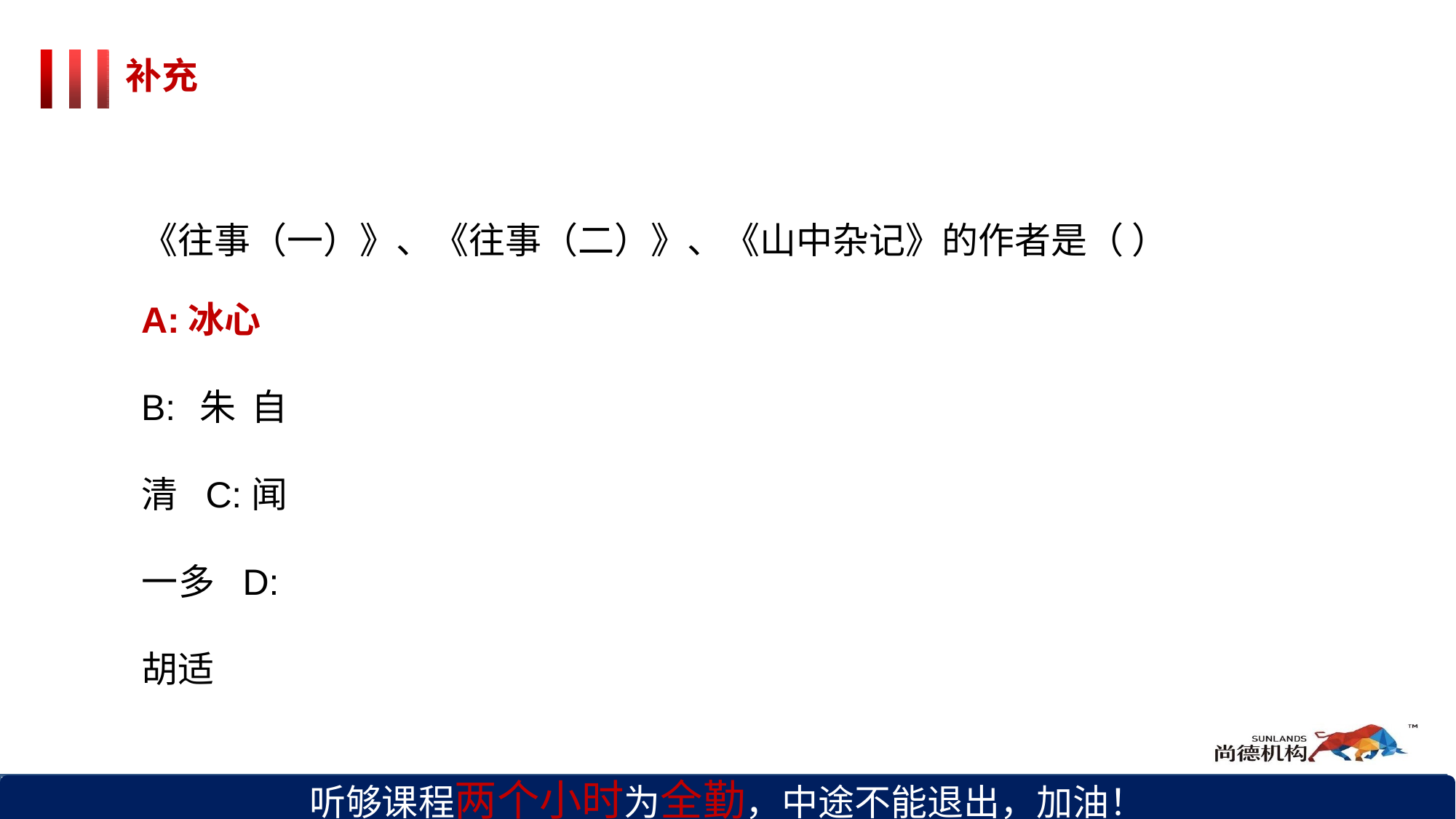

补充
《往事（一）》、《往事（二）》、《山中杂记》的作者是（ ）

A:冰心
B:朱自清  C:闻一多  D:胡适

听够课程两个小时为全勤，中途不能退出，加油！
58